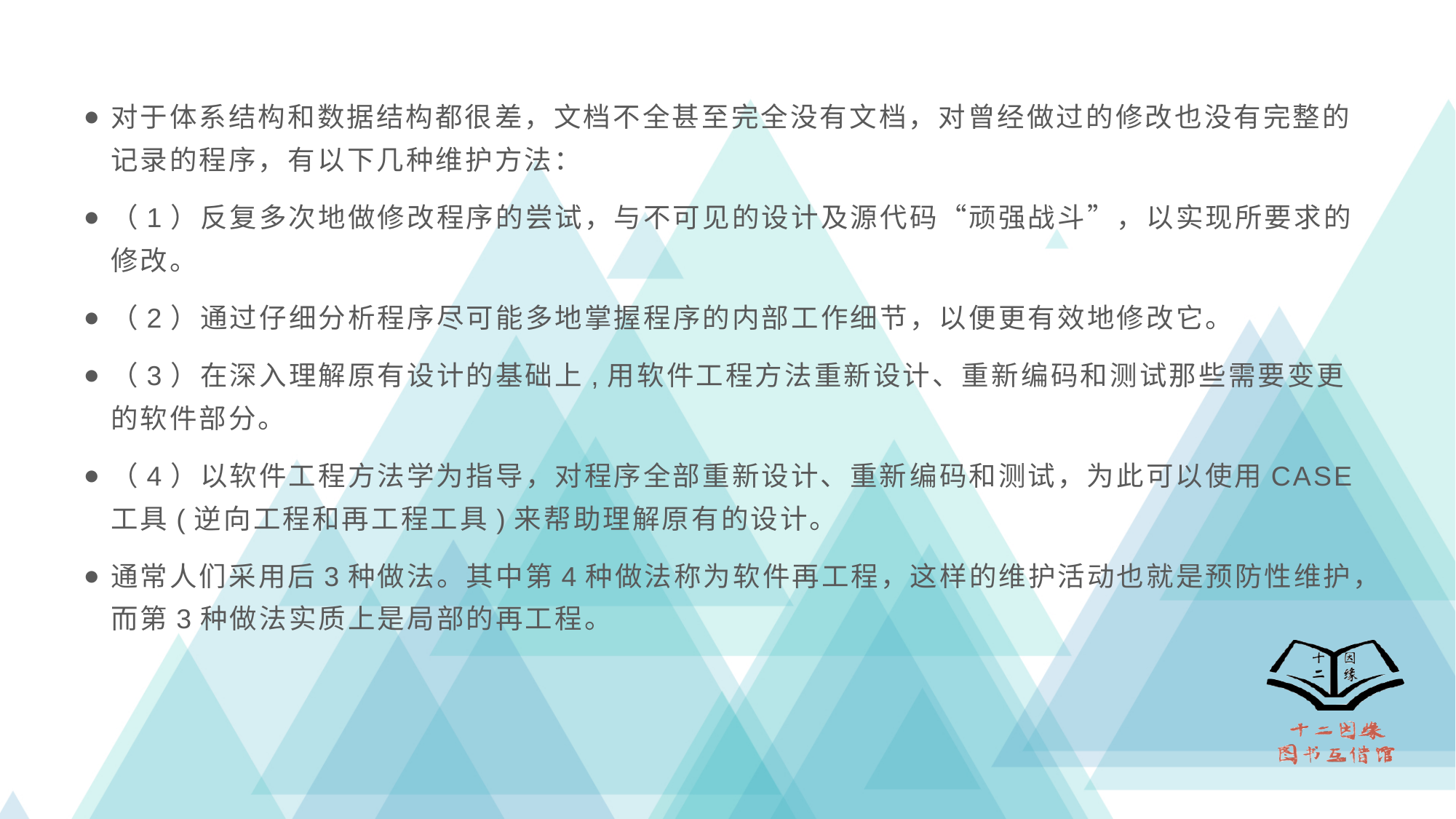

对于体系结构和数据结构都很差，文档不全甚至完全没有文档，对曾经做过的修改也没有完整的记录的程序，有以下几种维护方法：
（1）反复多次地做修改程序的尝试，与不可见的设计及源代码“顽强战斗”，以实现所要求的修改。
（2）通过仔细分析程序尽可能多地掌握程序的内部工作细节，以便更有效地修改它。
（3）在深入理解原有设计的基础上,用软件工程方法重新设计、重新编码和测试那些需要变更的软件部分。
（4）以软件工程方法学为指导，对程序全部重新设计、重新编码和测试，为此可以使用CASE工具(逆向工程和再工程工具)来帮助理解原有的设计。
通常人们采用后3种做法。其中第4种做法称为软件再工程，这样的维护活动也就是预防性维护，而第3种做法实质上是局部的再工程。